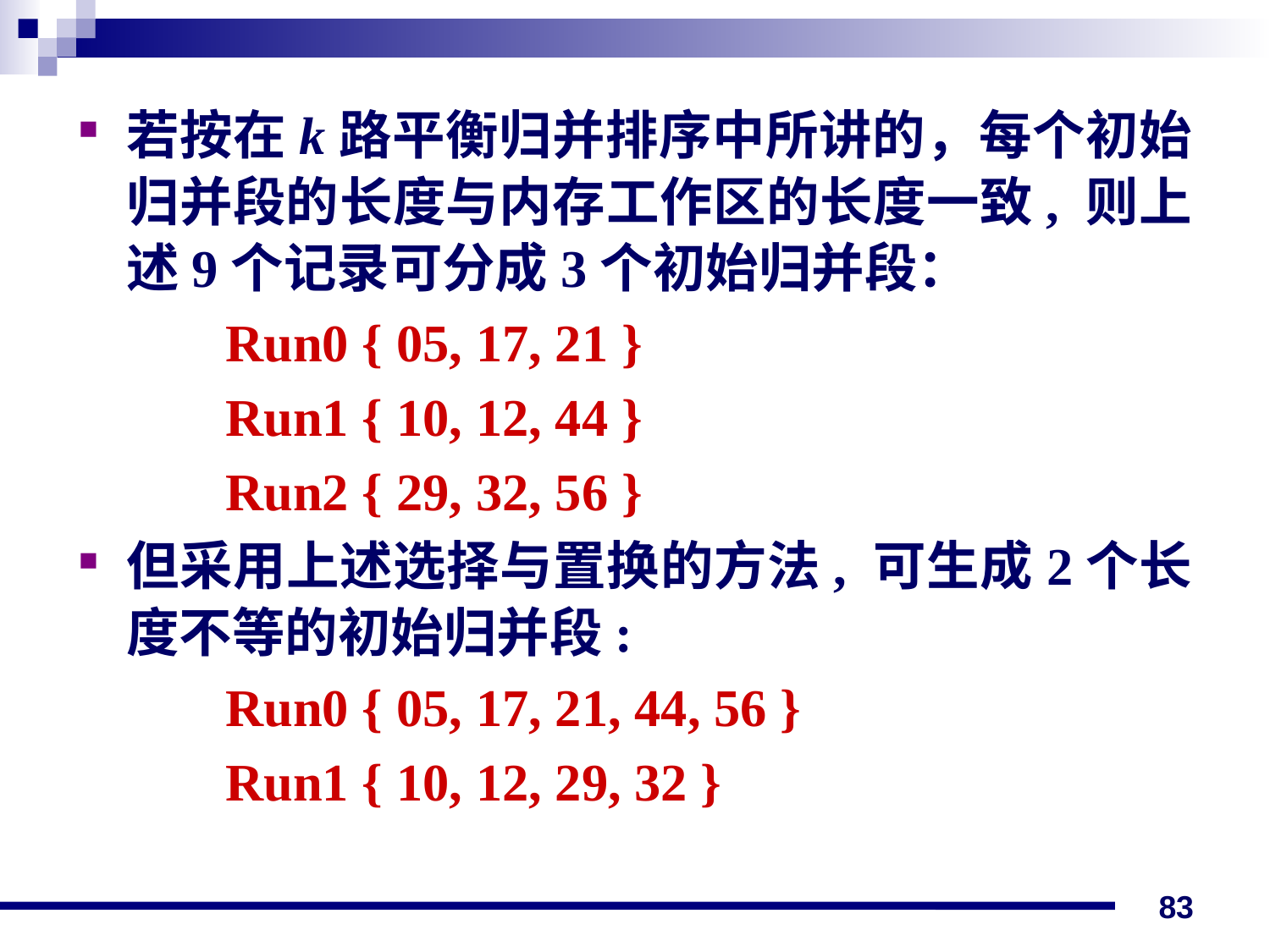

若按在k路平衡归并排序中所讲的，每个初始归并段的长度与内存工作区的长度一致, 则上述9个记录可分成3个初始归并段：
           Run0 { 05, 17, 21 }
           Run1 { 10, 12, 44 }
           Run2 { 29, 32, 56 }
但采用上述选择与置换的方法, 可生成2个长度不等的初始归并段:
           Run0 { 05, 17, 21, 44, 56 }
           Run1 { 10, 12, 29, 32 }
83